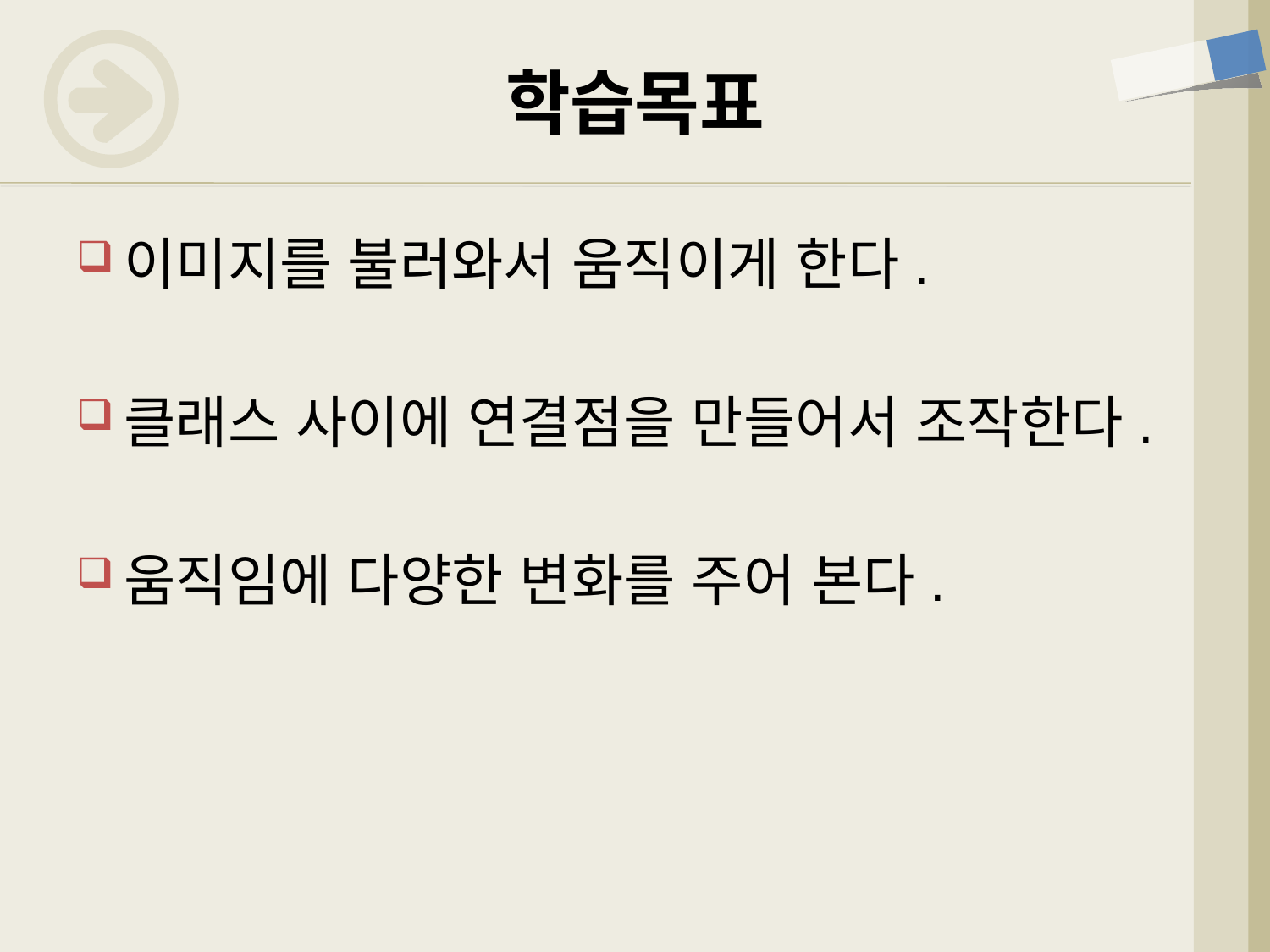

# 학습목표
이미지를 불러와서 움직이게 한다.

클래스 사이에 연결점을 만들어서 조작한다.

움직임에 다양한 변화를 주어 본다.